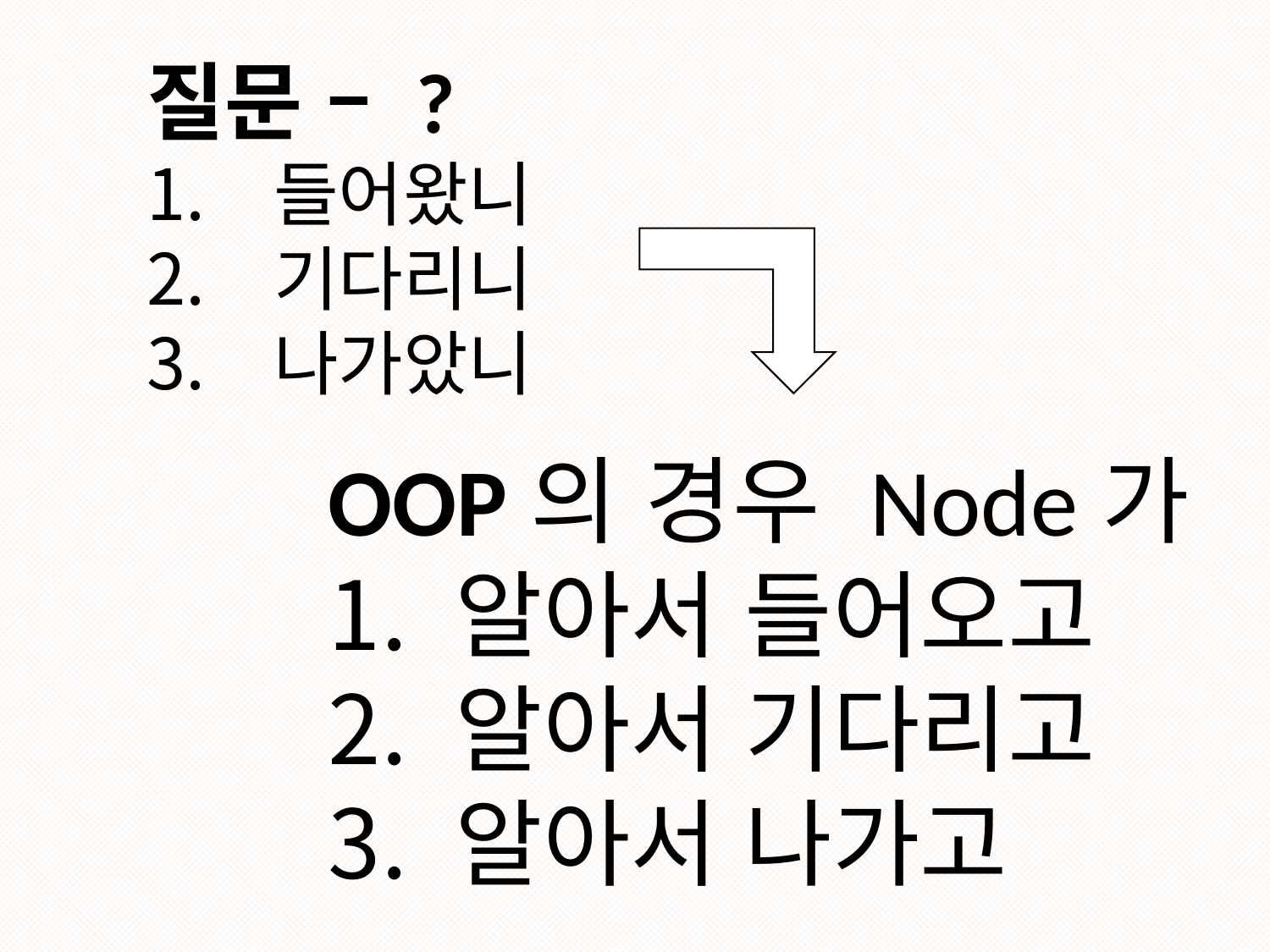

질문 – ?
들어왔니
기다리니
나가았니

OOP의 경우 Node가
알아서 들어오고
알아서 기다리고
알아서 나가고